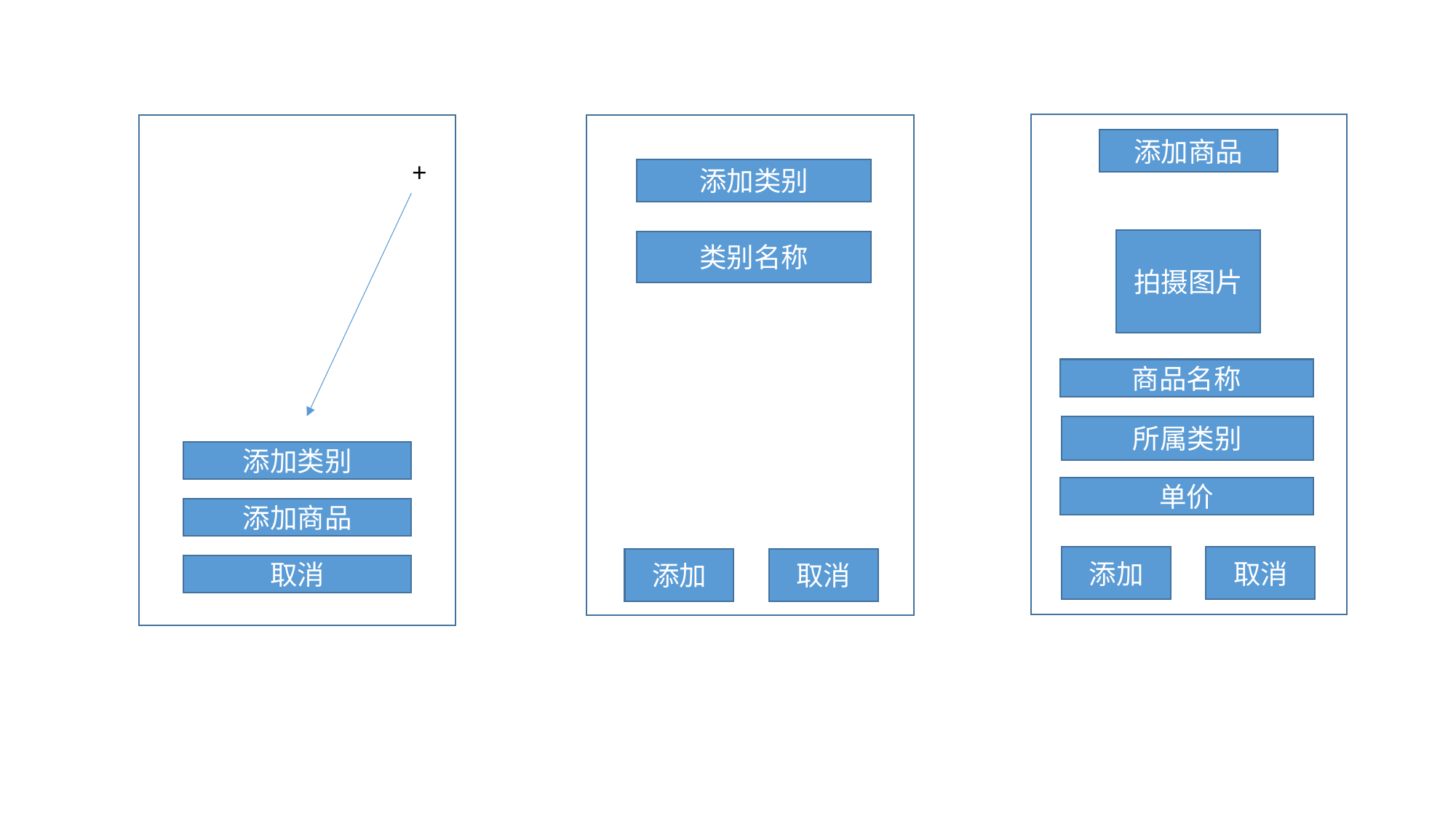

添加商品
拍摄图片
商品名称
所属类别
单价
取消
添加

+
添加类别
添加商品
取消

添加类别
类别名称
取消
添加